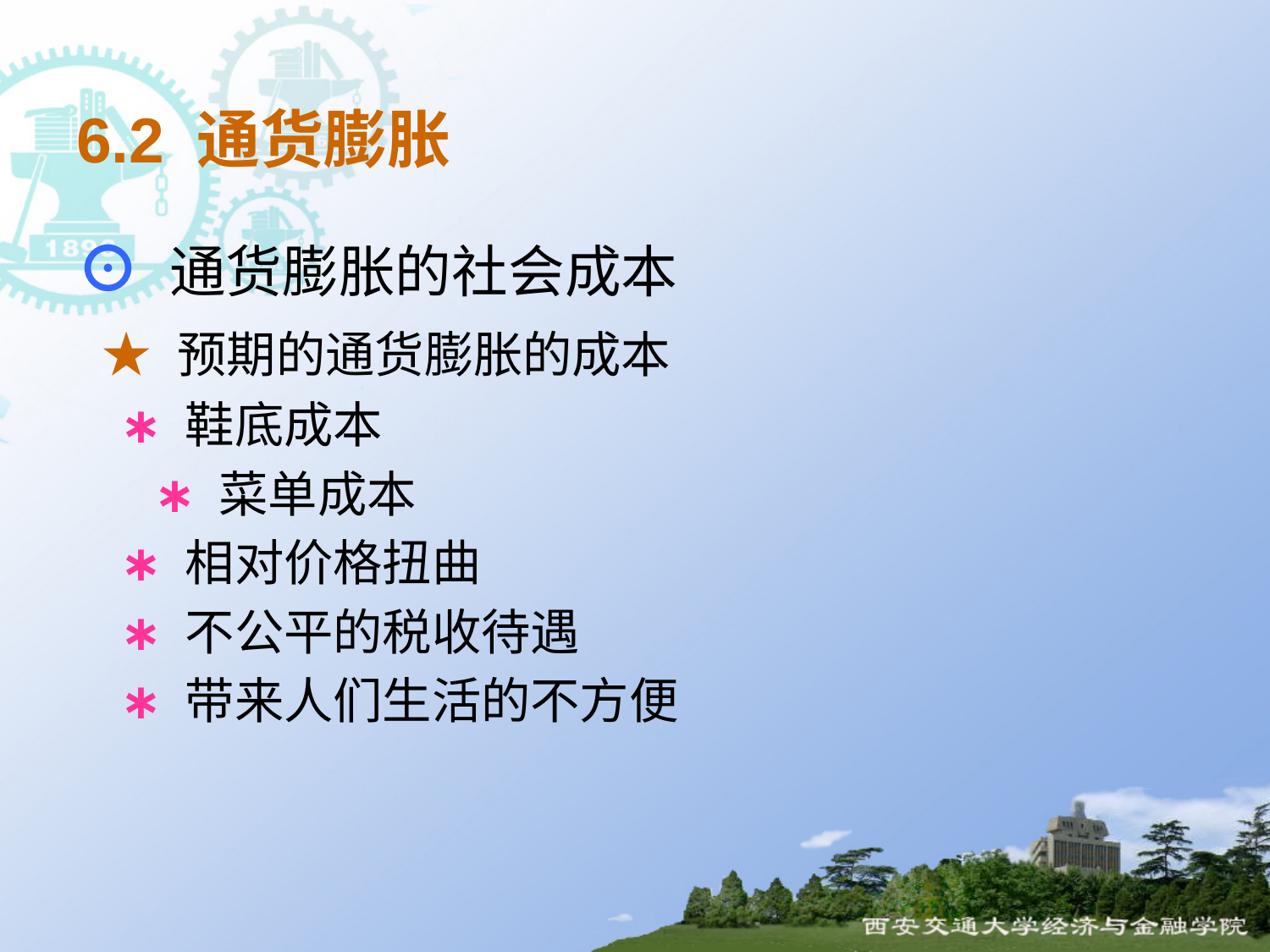

6.2 通货膨胀
⊙ 通货膨胀的社会成本
  ★ 预期的通货膨胀的成本
    ∗ 鞋底成本
       ∗ 菜单成本
    ∗ 相对价格扭曲
    ∗ 不公平的税收待遇
    ∗ 带来人们生活的不方便